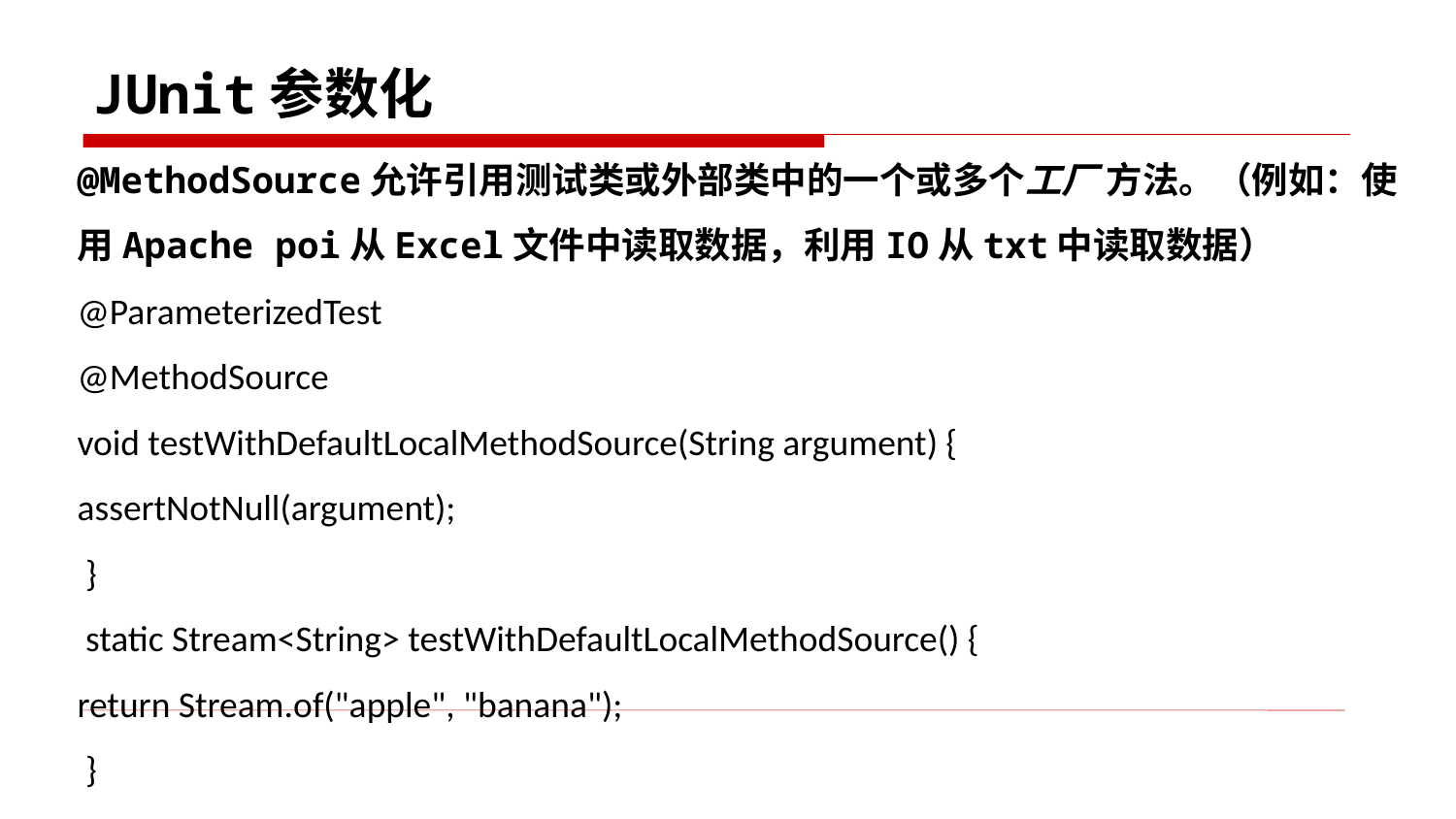

# JUnit参数化
@MethodSource允许引用测试类或外部类中的一个或多个工厂 方法。（例如：使用Apache poi从Excel文件中读取数据，利用IO从txt中读取数据）
@ParameterizedTest
@MethodSource
void testWithDefaultLocalMethodSource(String argument) {
assertNotNull(argument);
 }
 static Stream<String> testWithDefaultLocalMethodSource() {
return Stream.of("apple", "banana");
 }